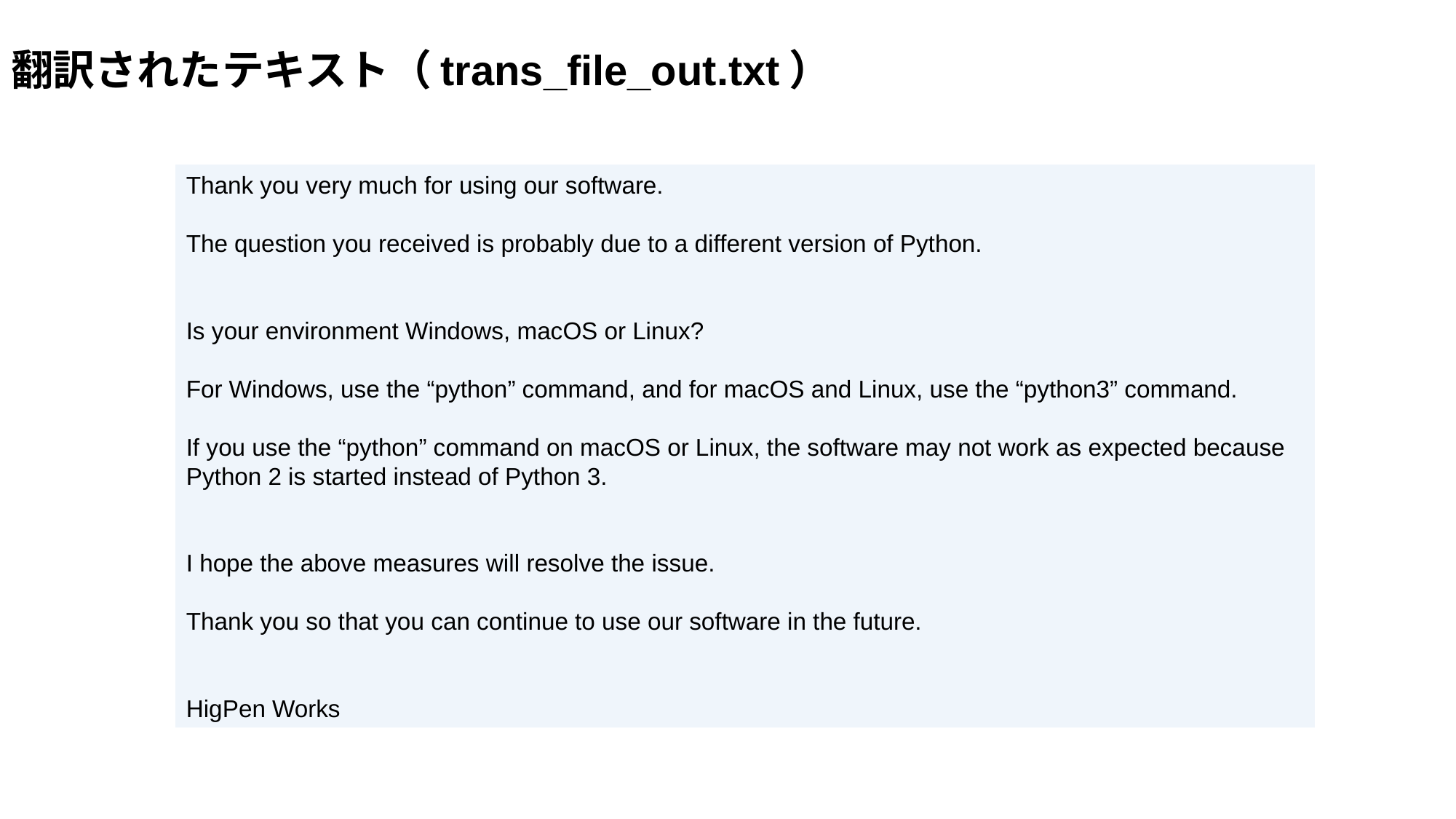

翻訳されたテキスト（trans_file_out.txt）
Thank you very much for using our software.

The question you received is probably due to a different version of Python.

Is your environment Windows, macOS or Linux?

For Windows, use the “python” command, and for macOS and Linux, use the “python3” command.

If you use the “python” command on macOS or Linux, the software may not work as expected because Python 2 is started instead of Python 3.

I hope the above measures will resolve the issue.

Thank you so that you can continue to use our software in the future.

HigPen Works